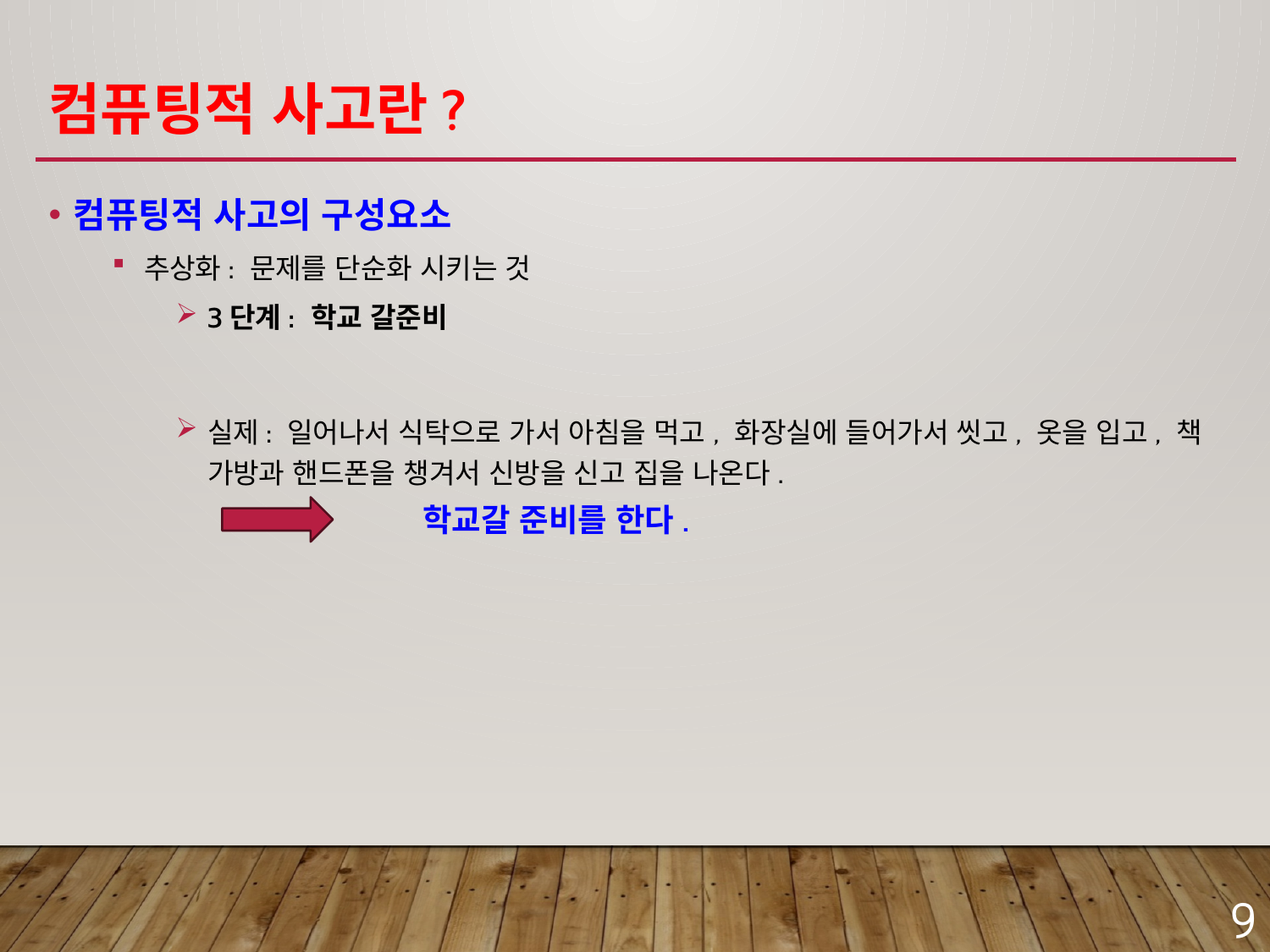

# 컴퓨팅적 사고란?
컴퓨팅적 사고의 구성요소
추상화: 문제를 단순화 시키는 것
3단계: 학교 갈준비

실제: 일어나서 식탁으로 가서 아침을 먹고, 화장실에 들어가서 씻고, 옷을 입고, 책 가방과 핸드폰을 챙겨서 신방을 신고 집을 나온다.
학교갈 준비를 한다.